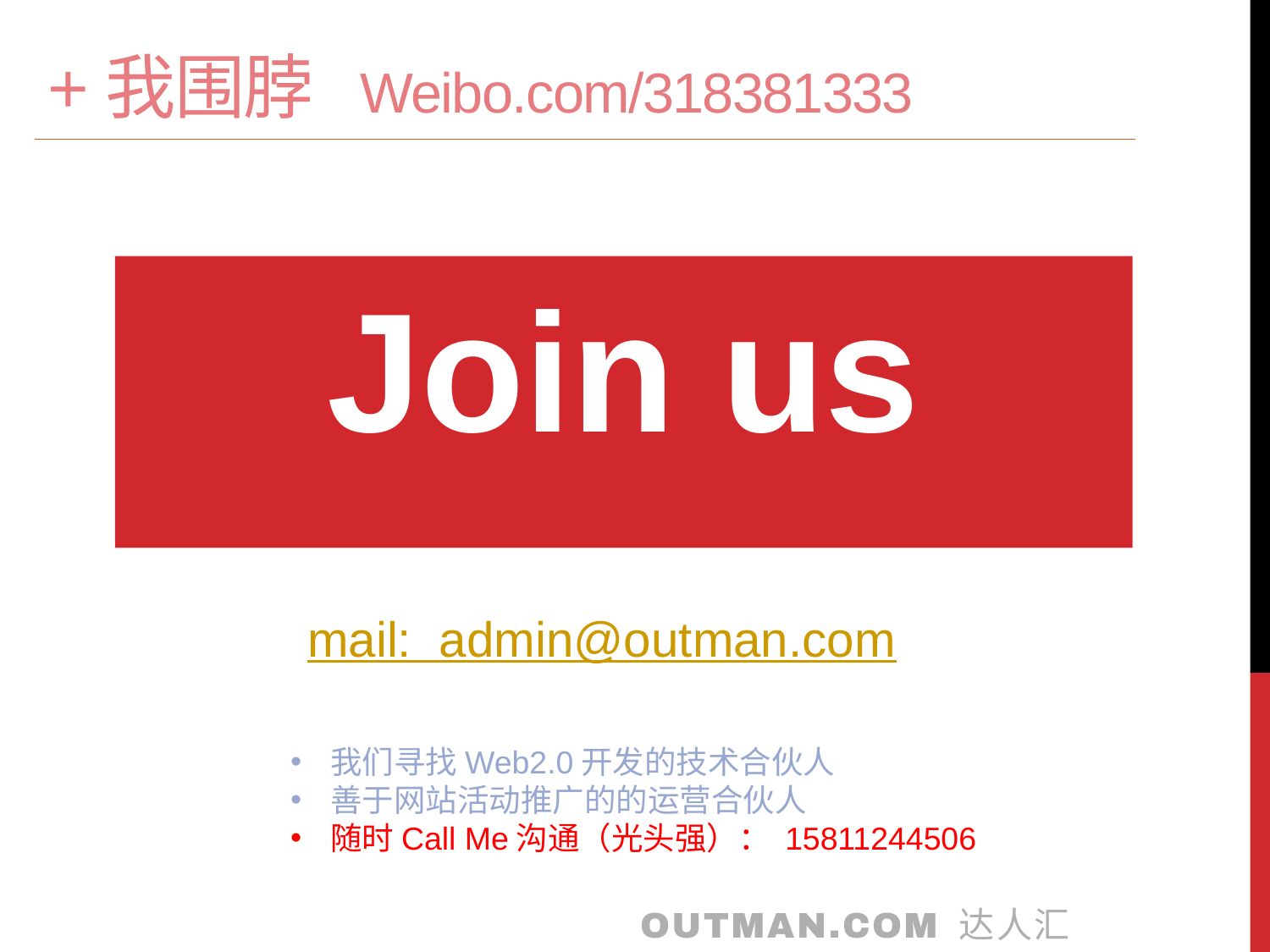

+我围脖  Weibo.com/318381333
Join us

mail:  admin@outman.com
我们寻找Web2.0开发的技术合伙人
善于网站活动推广的的运营合伙人
随时Call Me沟通（光头强）： 15811244506
Outman.com 达人汇